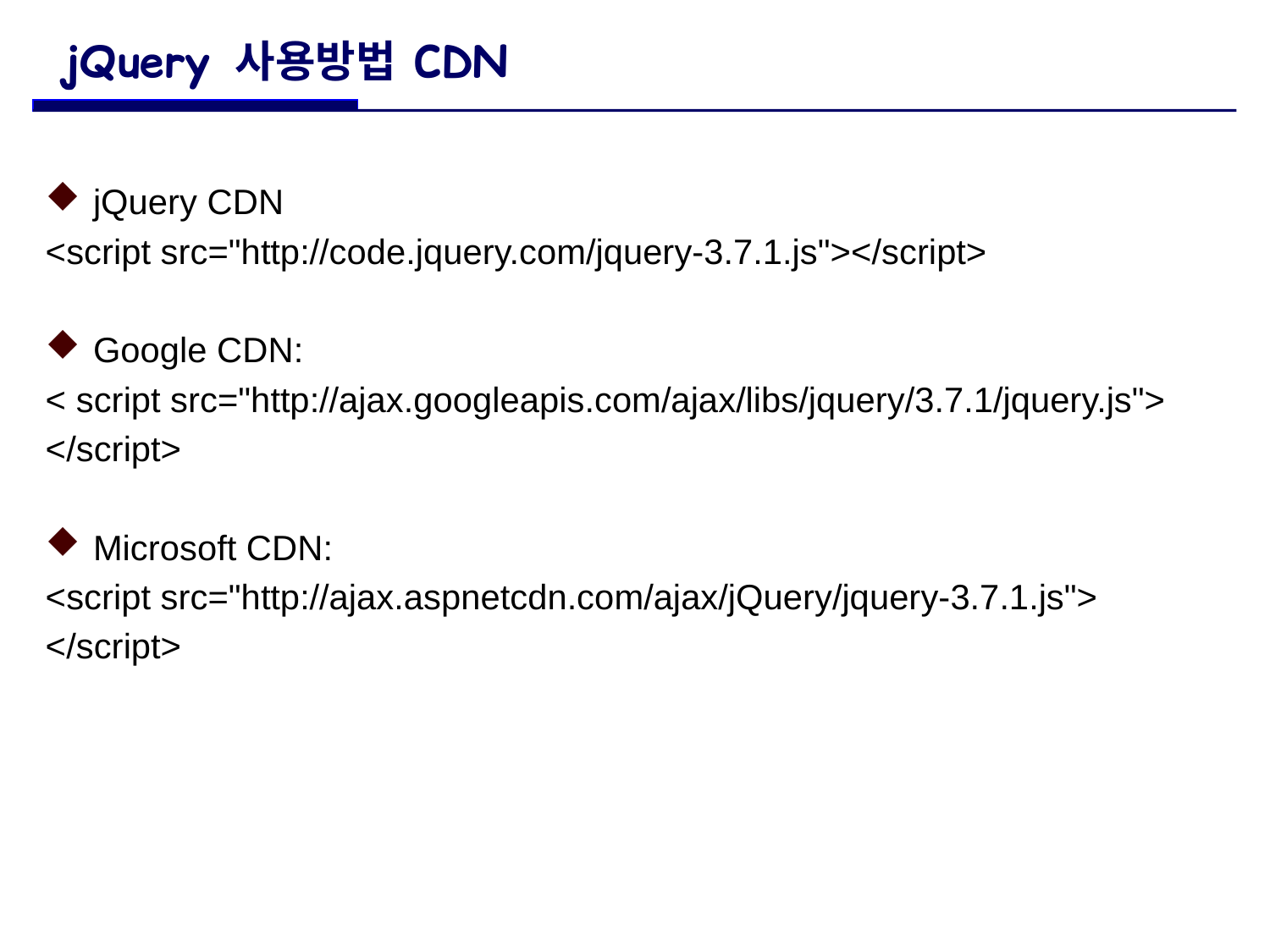

# jQuery 사용방법 CDN
jQuery CDN
<script src="http://code.jquery.com/jquery-3.7.1.js"></script>

Google CDN:
< script src="http://ajax.googleapis.com/ajax/libs/jquery/3.7.1/jquery.js">
</script>

Microsoft CDN:
<script src="http://ajax.aspnetcdn.com/ajax/jQuery/jquery-3.7.1.js">
</script>